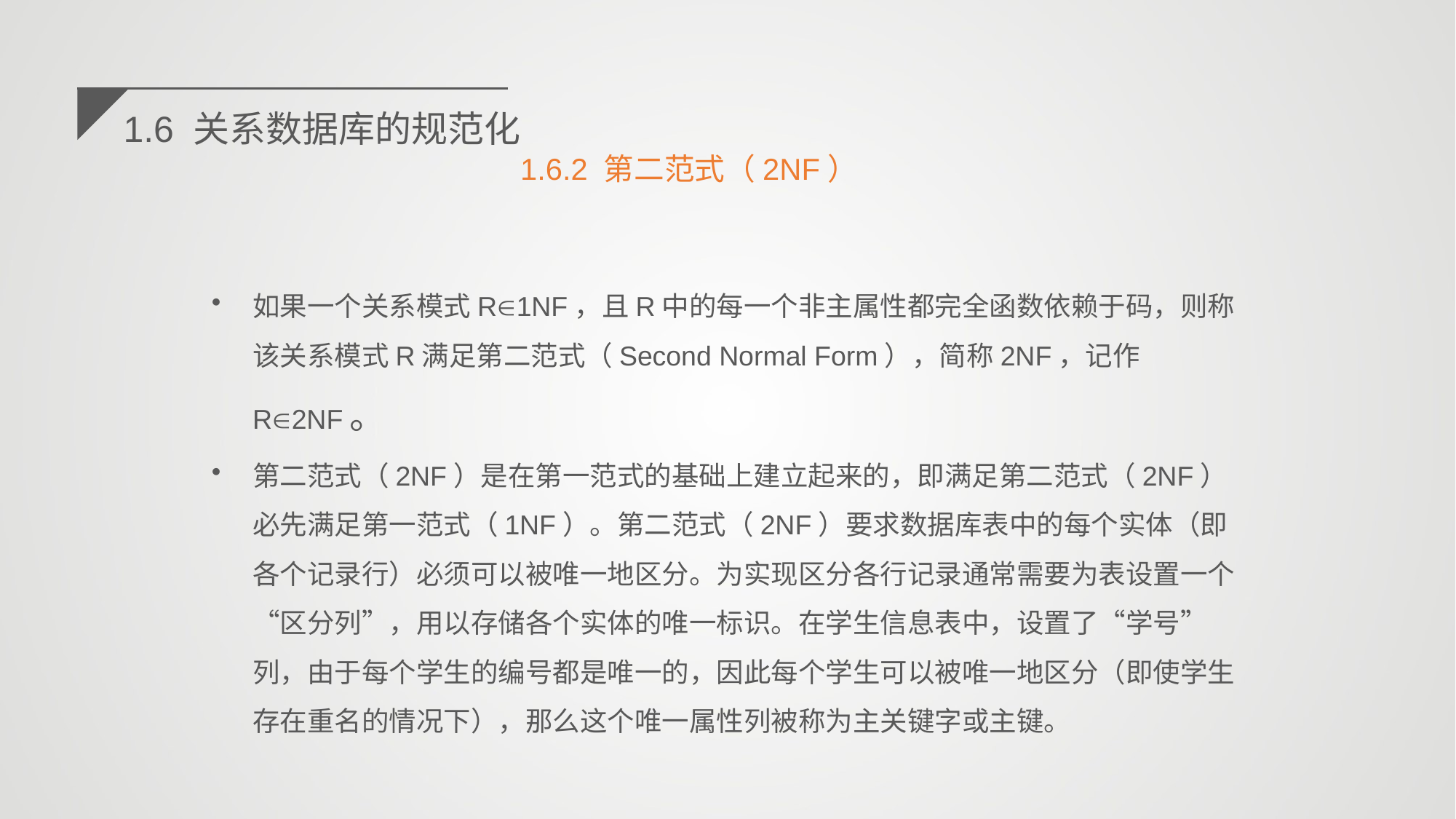

1.6 关系数据库的规范化
1.6.2 第二范式（2NF）

如果一个关系模式R∈1NF，且R中的每一个非主属性都完全函数依赖于码，则称该关系模式R满足第二范式（Second Normal Form），简称2NF，记作R∈2NF。
第二范式（2NF）是在第一范式的基础上建立起来的，即满足第二范式（2NF）必先满足第一范式（1NF）。第二范式（2NF）要求数据库表中的每个实体（即各个记录行）必须可以被唯一地区分。为实现区分各行记录通常需要为表设置一个“区分列”，用以存储各个实体的唯一标识。在学生信息表中，设置了“学号”列，由于每个学生的编号都是唯一的，因此每个学生可以被唯一地区分（即使学生存在重名的情况下），那么这个唯一属性列被称为主关键字或主键。